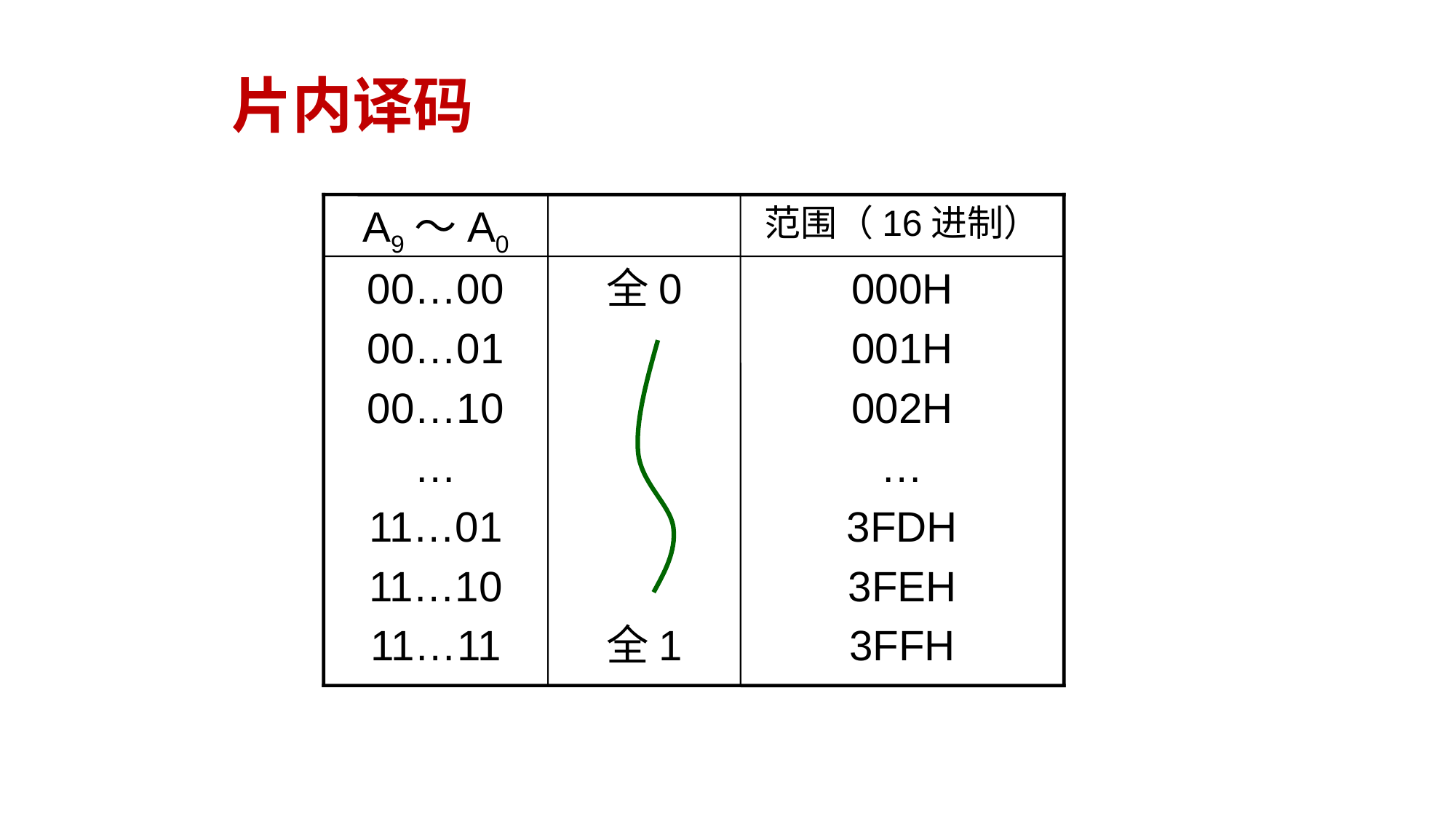

# 片内译码
存储芯片
A9～A0

范围（16进制）

00…00
00…01
00…10
…
11…01
11…10
11…11

全0

全1
000H
001H
002H
…
3FDH
3FEH
3FFH

|  |
| --- |
|  |
|  |
A9～A0